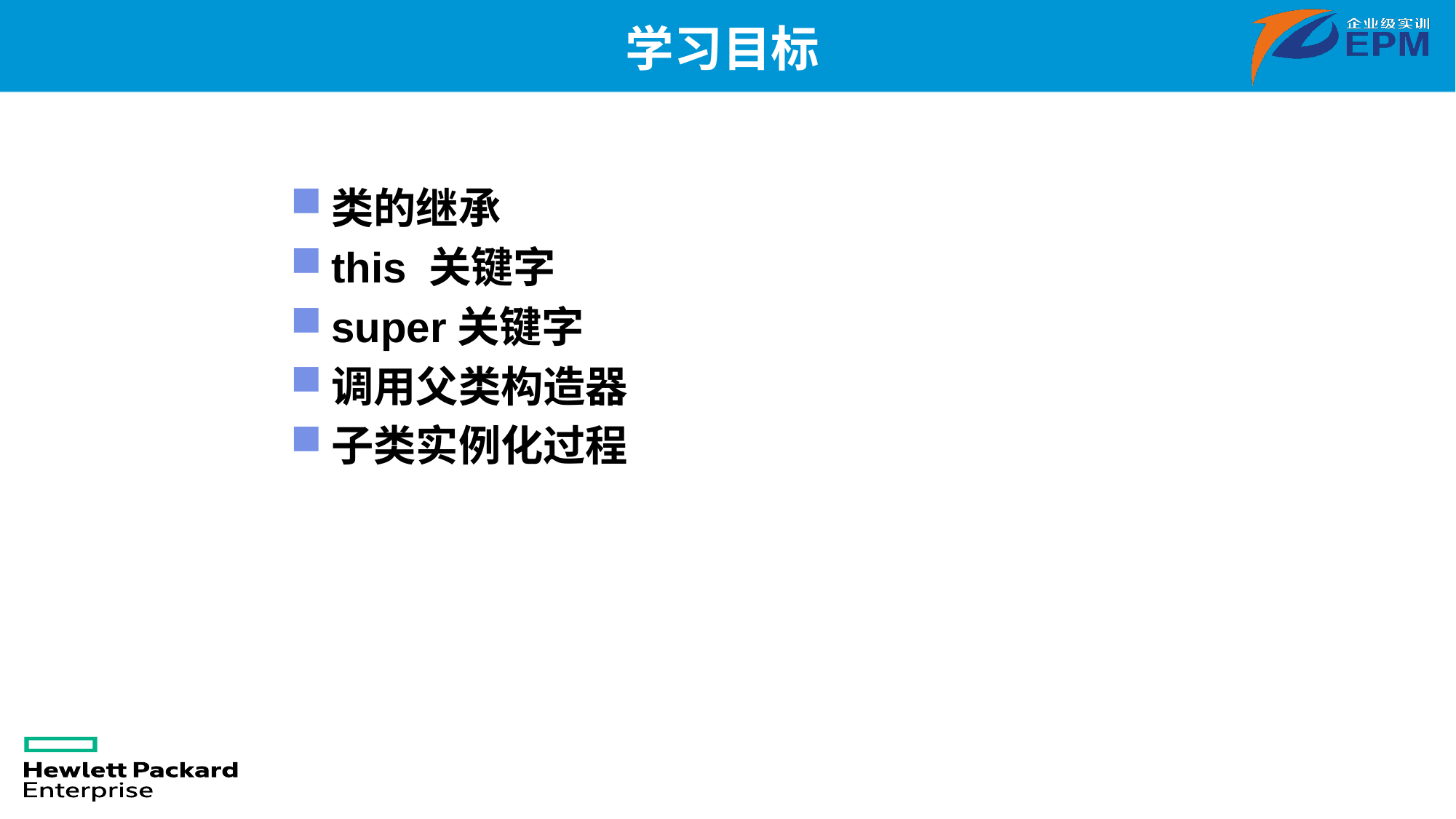

# 学习目标
类的继承
this 关键字
super关键字
调用父类构造器
子类实例化过程